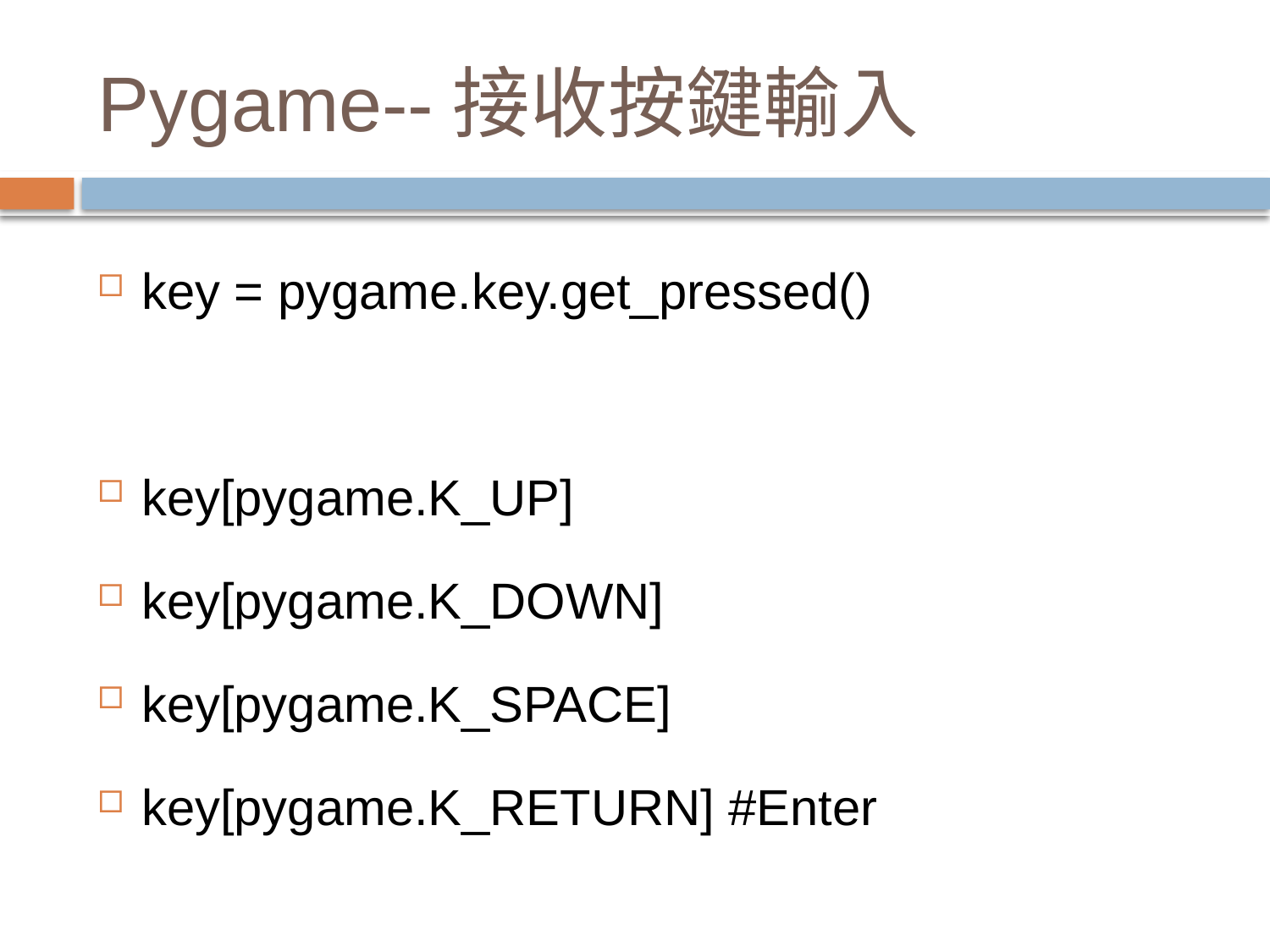

# Pygame--接收按鍵輸入
key = pygame.key.get_pressed()

key[pygame.K_UP]
key[pygame.K_DOWN]
key[pygame.K_SPACE]
key[pygame.K_RETURN] #Enter